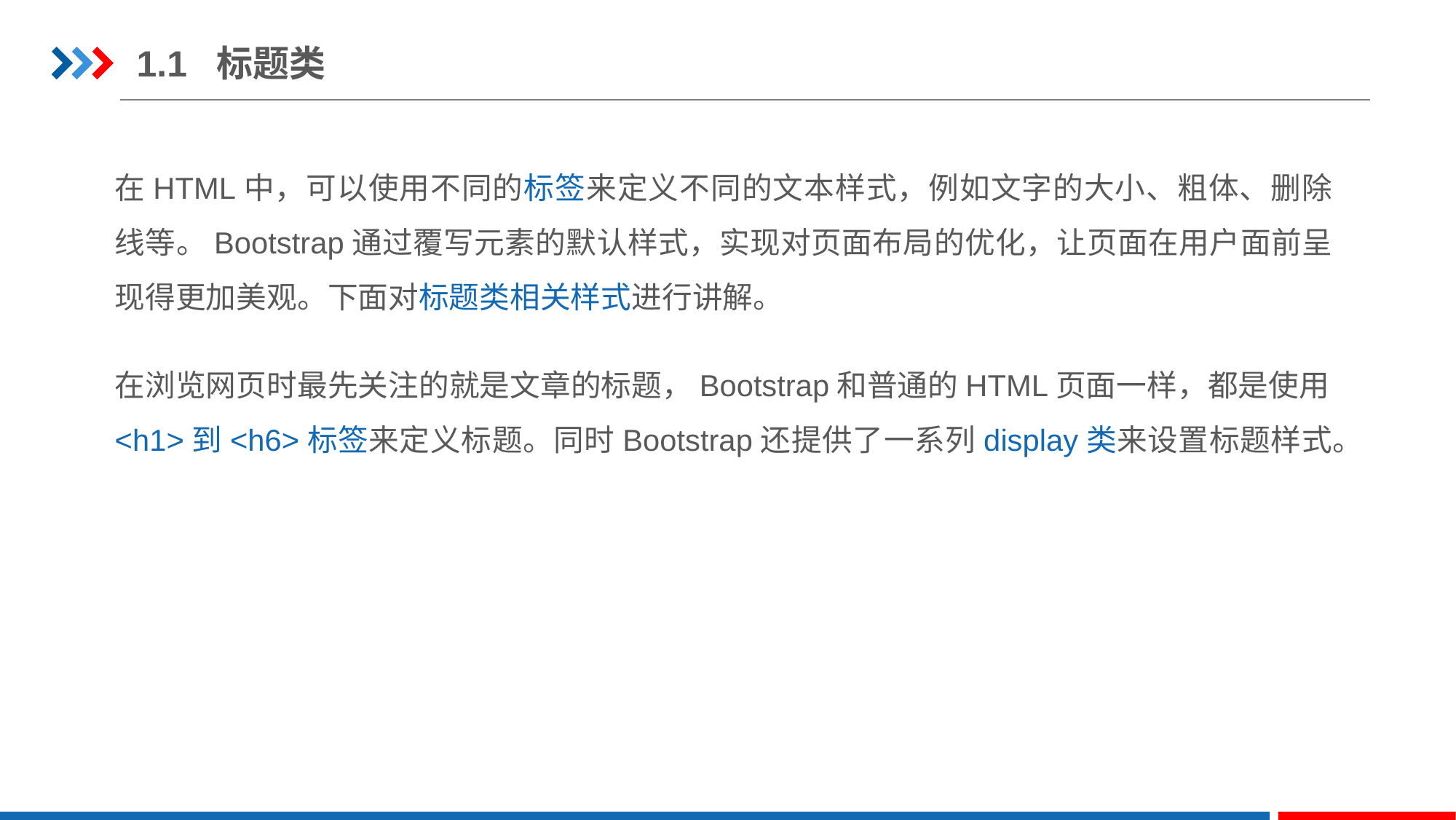

1.1  标题类
在HTML中，可以使用不同的标签来定义不同的文本样式，例如文字的大小、粗体、删除线等。Bootstrap通过覆写元素的默认样式，实现对页面布局的优化，让页面在用户面前呈现得更加美观。下面对标题类相关样式进行讲解。
在浏览网页时最先关注的就是文章的标题，Bootstrap和普通的HTML页面一样，都是使用<h1>到<h6>标签来定义标题。同时Bootstrap还提供了一系列display类来设置标题样式。